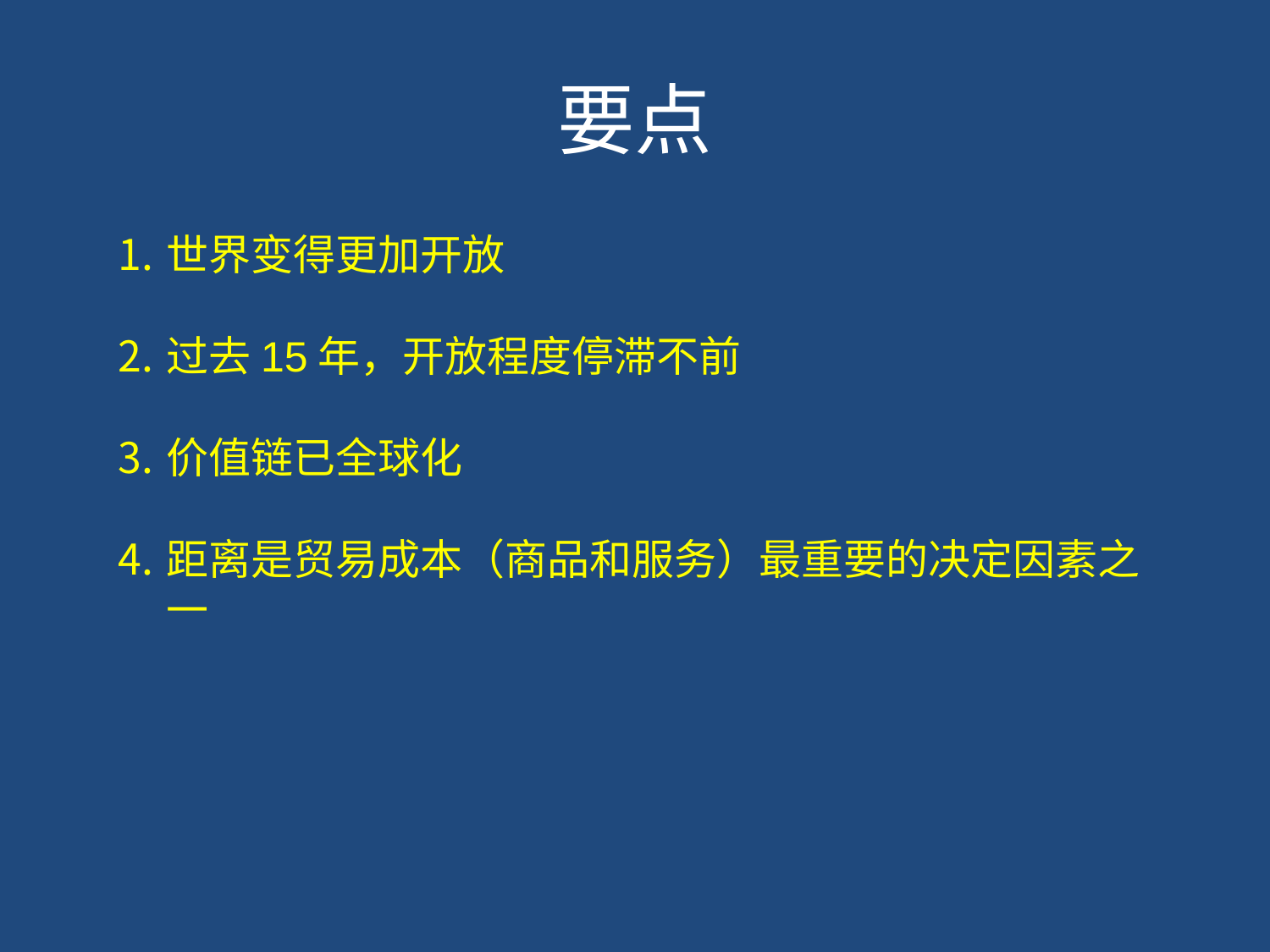

# 要点
世界变得更加开放

过去15年，开放程度停滞不前

价值链已全球化

距离是贸易成本（商品和服务）最重要的决定因素之一